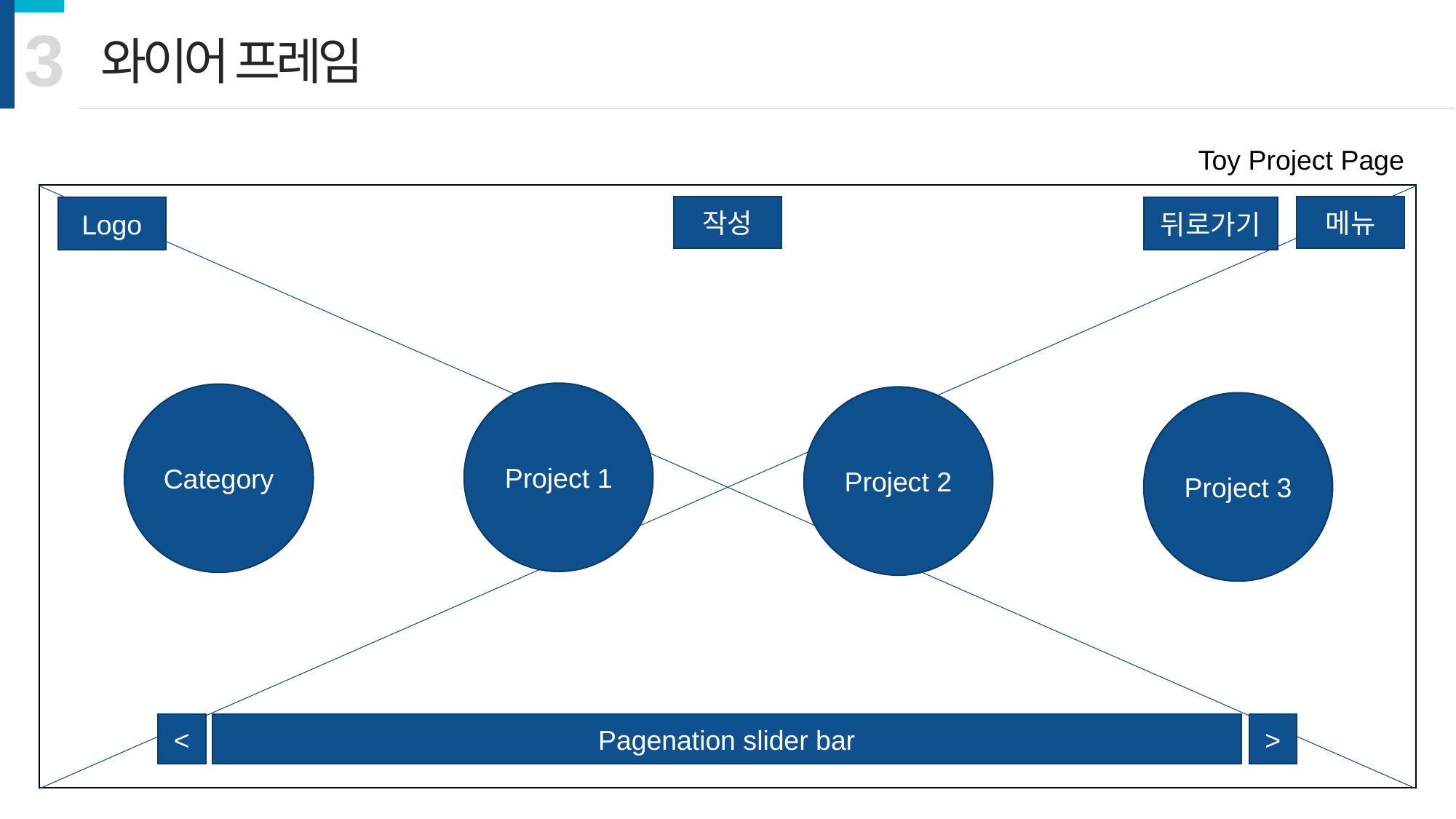

3
와이어 프레임
Toy Project Page

작성
메뉴
Logo
뒤로가기
Project 1
Category
Project 2
Project 3
<
Pagenation slider bar
>